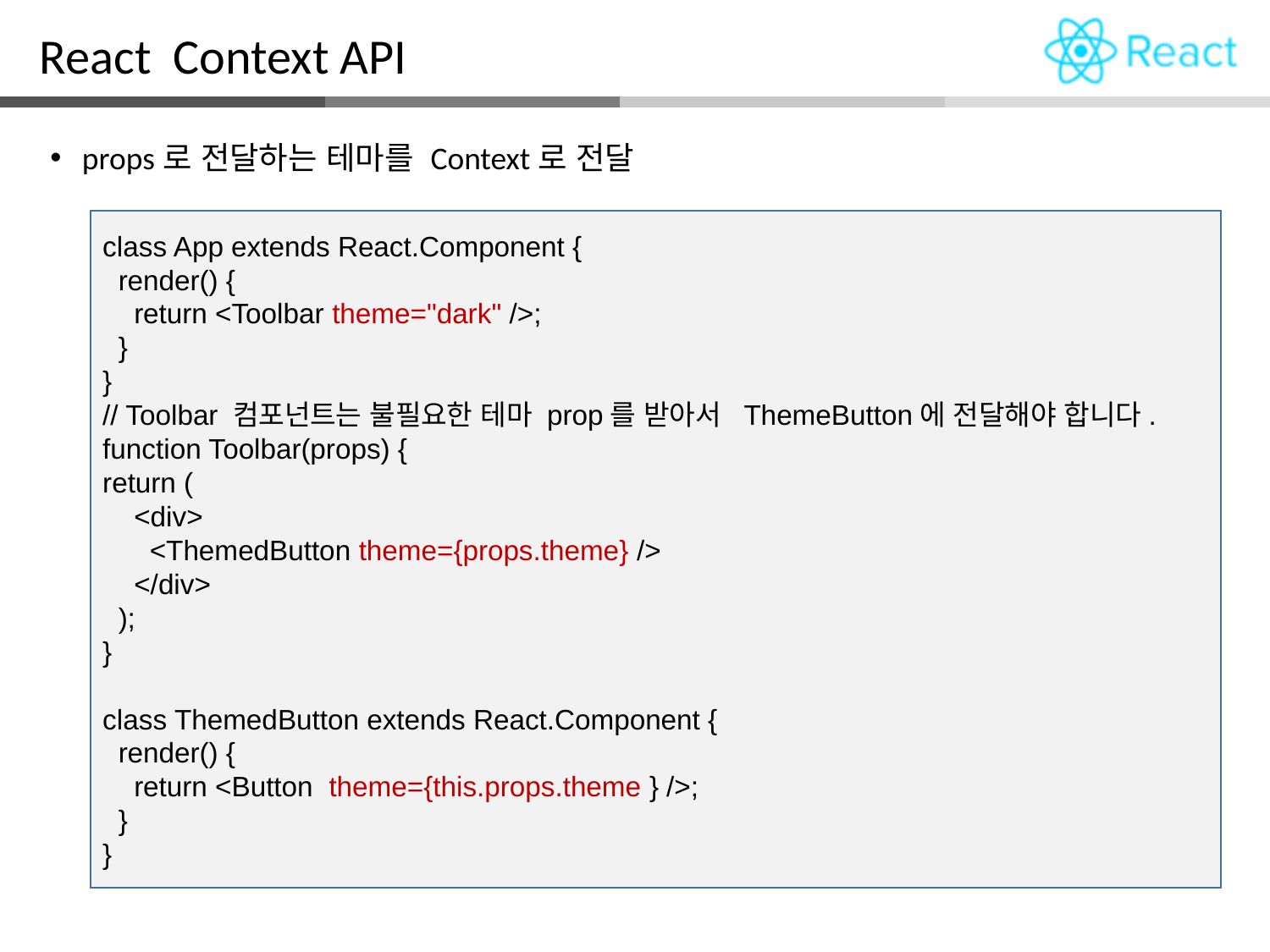

React  Context API
props로 전달하는 테마를 Context로 전달
class App extends React.Component {
  render() {
    return <Toolbar theme="dark" />;
  }
}
// Toolbar 컴포넌트는 불필요한 테마 prop를 받아서  ThemeButton에 전달해야 합니다.
function Toolbar(props) {
return (
    <div>
      <ThemedButton theme={props.theme} />
    </div>
  );
}

class ThemedButton extends React.Component {
  render() {
    return <Button  theme={this.props.theme } />;
  }
}